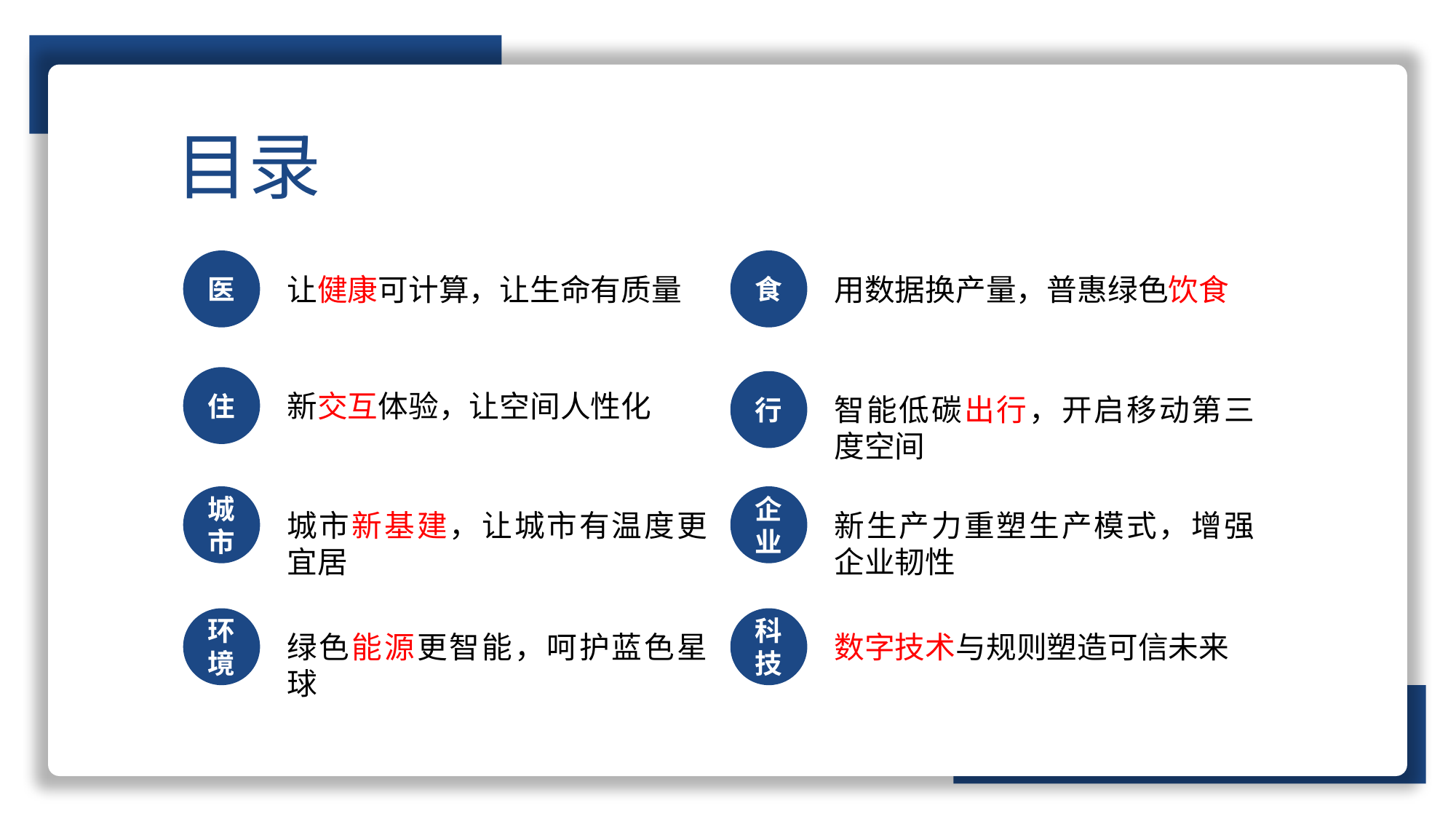

目录
医
让健康可计算，让生命有质量
食
用数据换产量，普惠绿色饮食
住
新交互体验，让空间人性化
行
智能低碳出行，开启移动第三度空间
城市
城市新基建，让城市有温度更宜居
企业
新生产力重塑生产模式，增强企业韧性
环境
绿色能源更智能，呵护蓝色星球
科技
数字技术与规则塑造可信未来